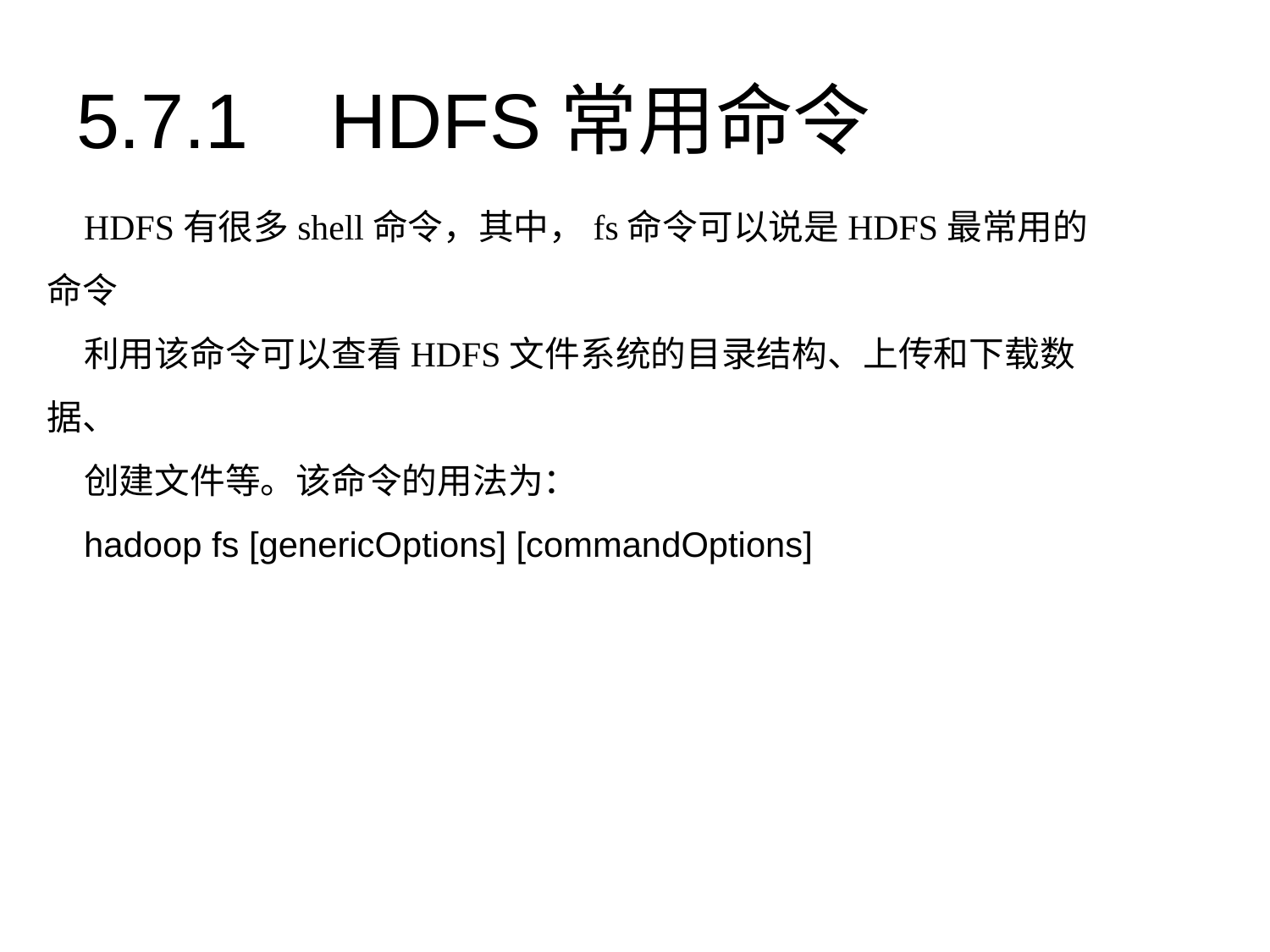

5.7.1	HDFS常用命令
HDFS有很多shell命令，其中，fs命令可以说是HDFS最常用的命令
利用该命令可以查看HDFS文件系统的目录结构、上传和下载数据、
创建文件等。该命令的用法为：
hadoop fs [genericOptions] [commandOptions]